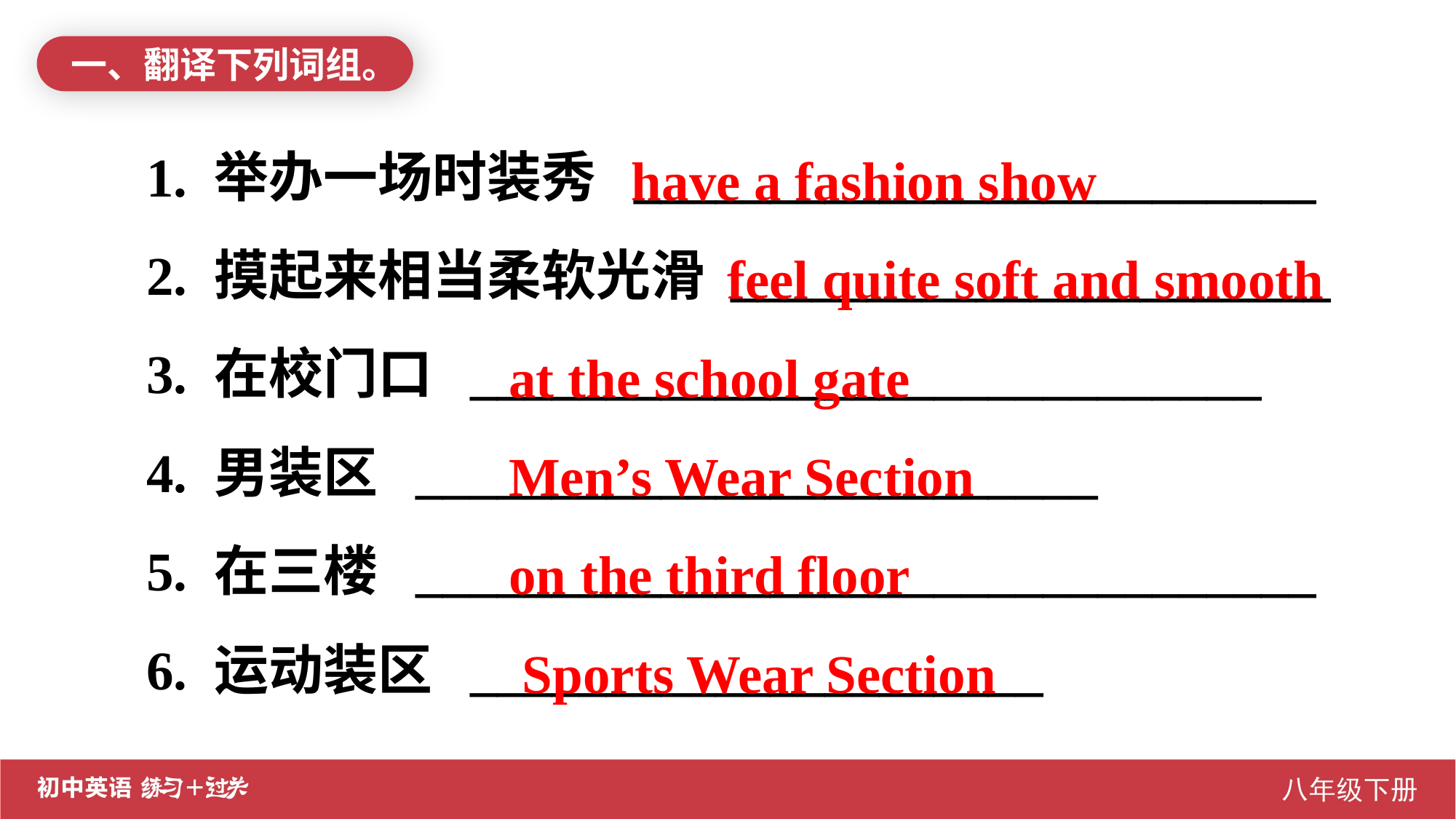

一、翻译下列词组。
1. 举办一场时装秀  _________________________
2. 摸起来相当柔软光滑 ______________________
3. 在校门口  _____________________________
4. 男装区  _________________________
5. 在三楼  _________________________________
6. 运动装区  _____________________
            have a fashion show
                   feel quite soft and smooth
   at the school gate
   Men’s Wear Section
   on the third floor
    Sports Wear Section